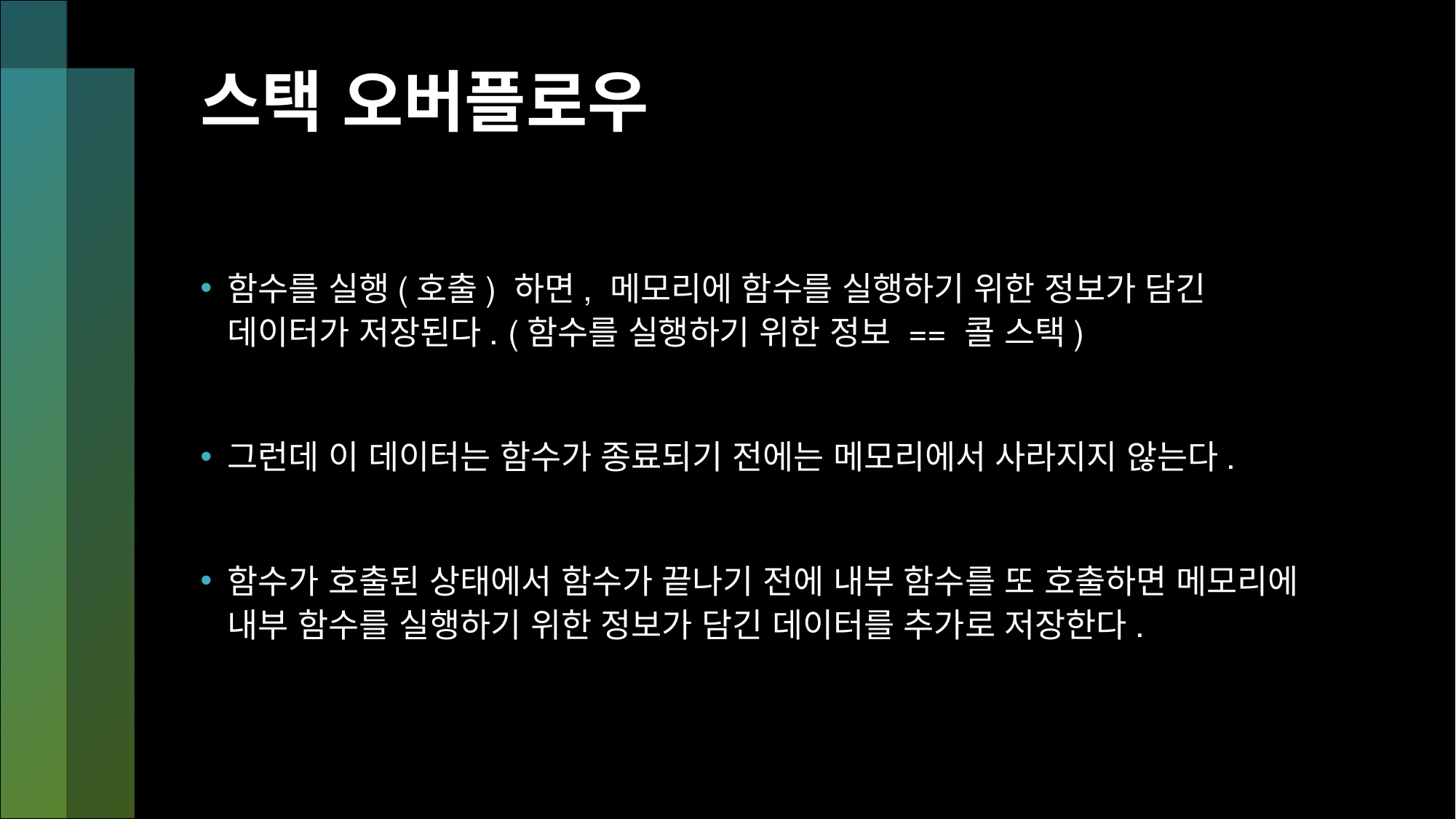

# 스택 오버플로우
함수를 실행(호출) 하면, 메모리에 함수를 실행하기 위한 정보가 담긴 데이터가 저장된다. (함수를 실행하기 위한 정보 == 콜 스택)

그런데 이 데이터는 함수가 종료되기 전에는 메모리에서 사라지지 않는다.

함수가 호출된 상태에서 함수가 끝나기 전에 내부 함수를 또 호출하면 메모리에 내부 함수를 실행하기 위한 정보가 담긴 데이터를 추가로 저장한다.